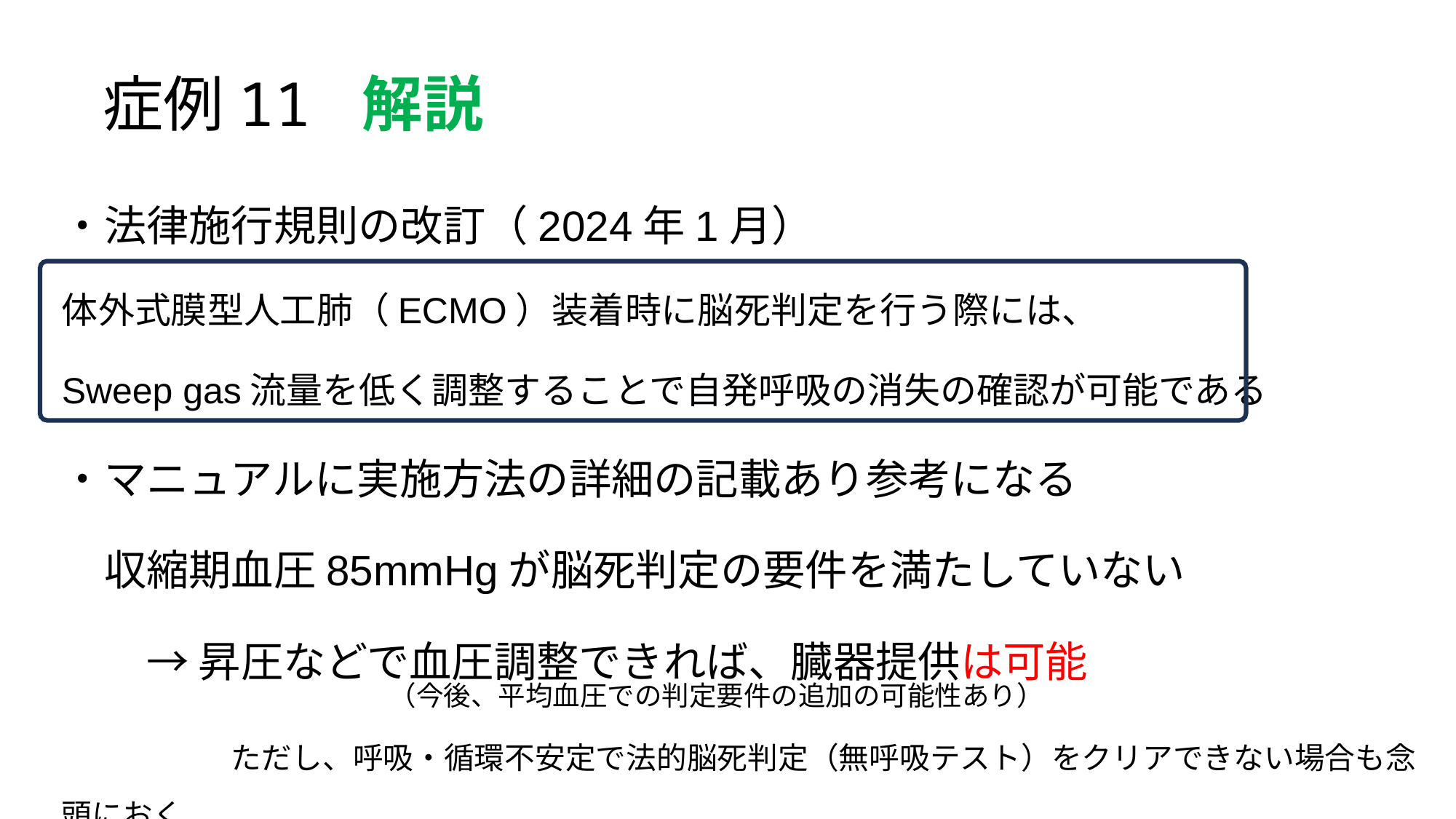

# 症例11 解説
・法律施行規則の改訂（2024年1月）
体外式膜型人工肺（ECMO）装着時に脳死判定を行う際には、
Sweep gas流量を低く調整することで自発呼吸の消失の確認が可能である
・マニュアルに実施方法の詳細の記載あり参考になる
　収縮期血圧85mmHgが脳死判定の要件を満たしていない
　　→ 昇圧などで血圧調整できれば、臓器提供は可能
　　　　ただし、呼吸・循環不安定で法的脳死判定（無呼吸テスト）をクリアできない場合も念頭におく

（今後、平均血圧での判定要件の追加の可能性あり）